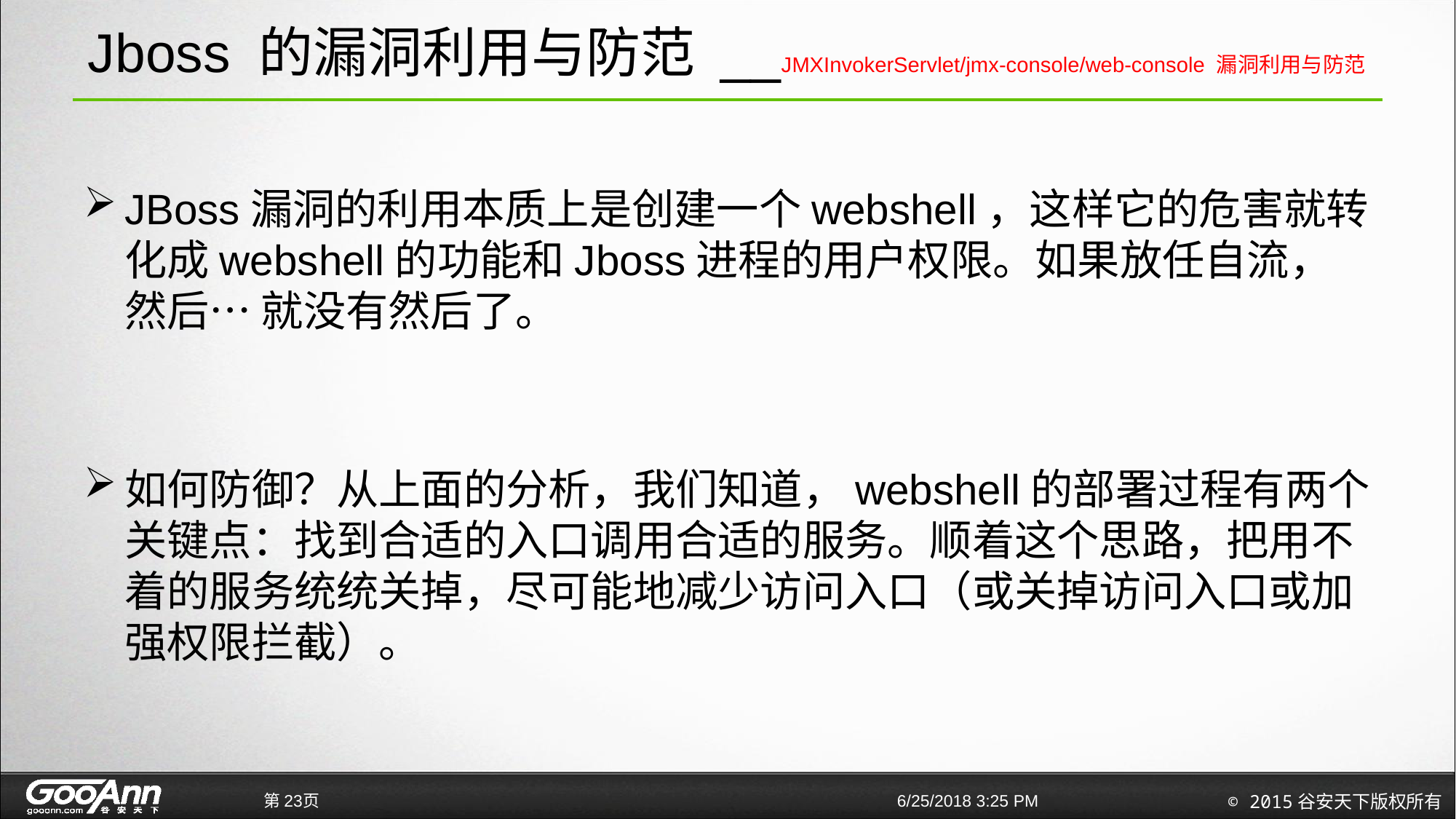

# Jboss 的漏洞利用与防范 __JMXInvokerServlet/jmx-console/web-console 漏洞利用与防范

JBoss漏洞的利用本质上是创建一个webshell，这样它的危害就转化成webshell的功能和Jboss进程的用户权限。如果放任自流，然后… 就没有然后了。

如何防御？从上面的分析，我们知道，webshell的部署过程有两个关键点：找到合适的入口调用合适的服务。顺着这个思路，把用不着的服务统统关掉，尽可能地减少访问入口（或关掉访问入口或加强权限拦截）。